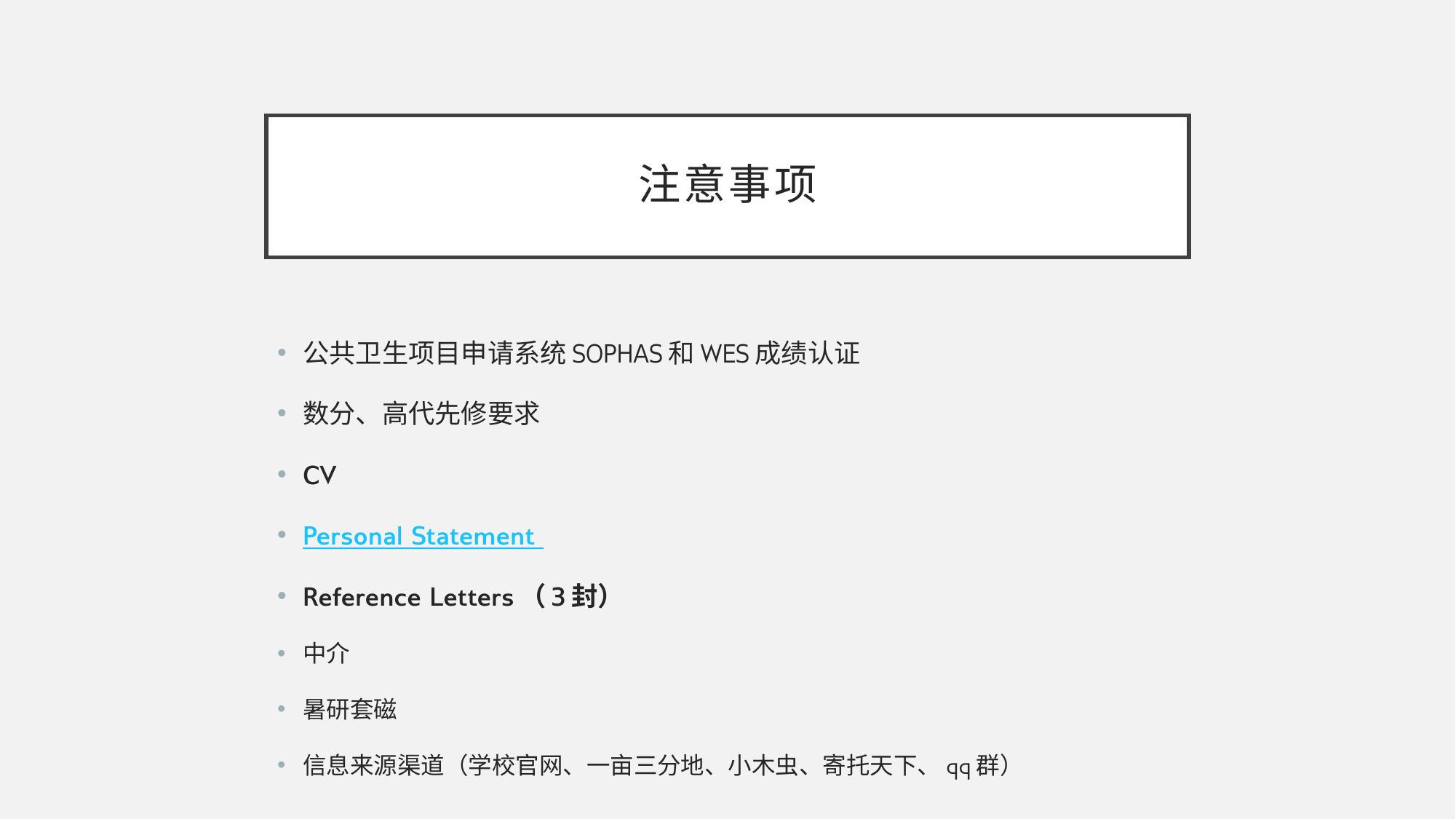

# 注意事项
公共卫生项目申请系统SOPHAS和WES成绩认证
数分、高代先修要求
CV
Personal Statement
Reference Letters（3封）
中介
暑研套磁
信息来源渠道（学校官网、一亩三分地、小木虫、寄托天下、qq群）